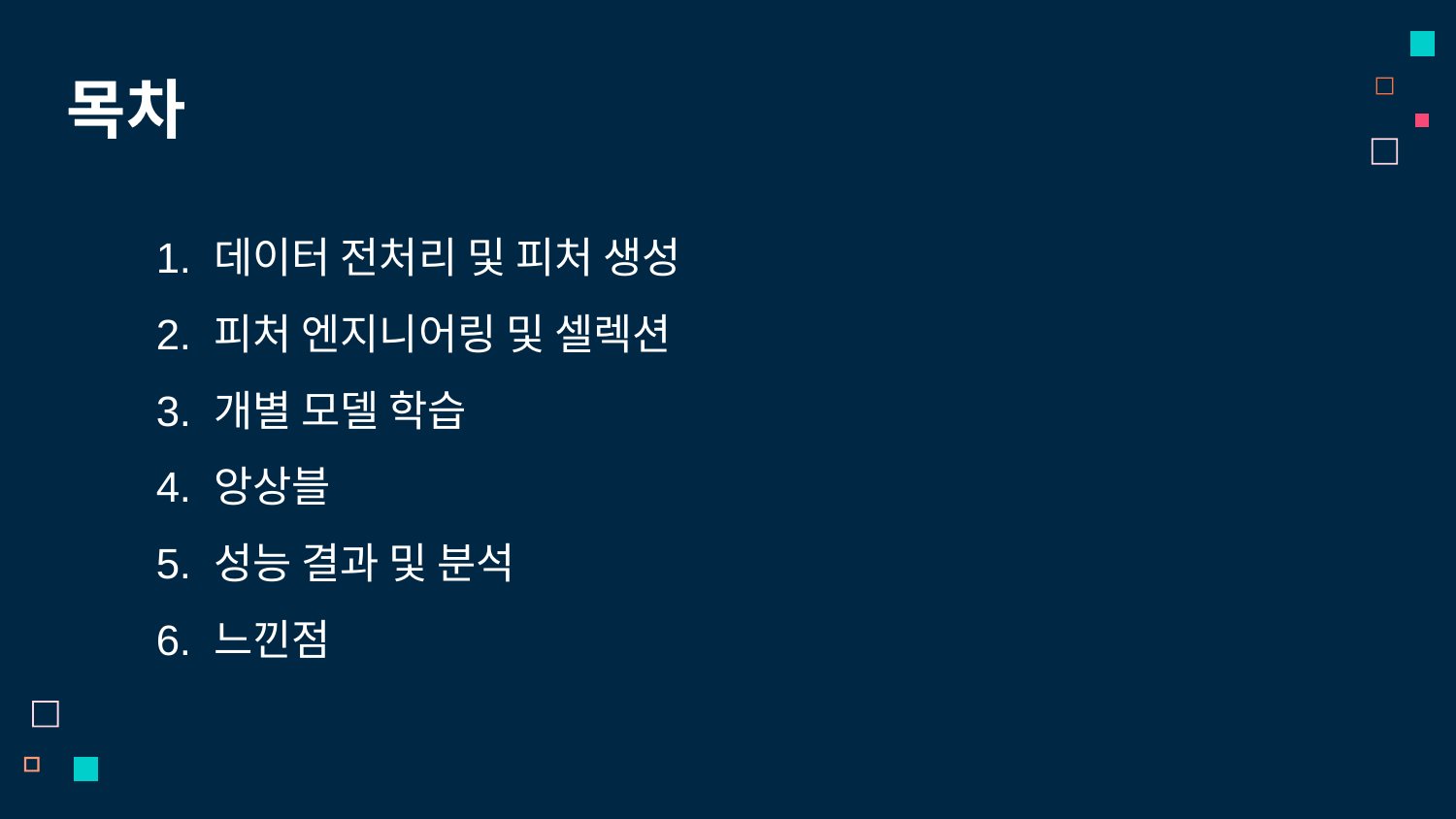

목차
데이터 전처리 및 피처 생성
피처 엔지니어링 및 셀렉션
개별 모델 학습
앙상블
성능 결과 및 분석
느낀점